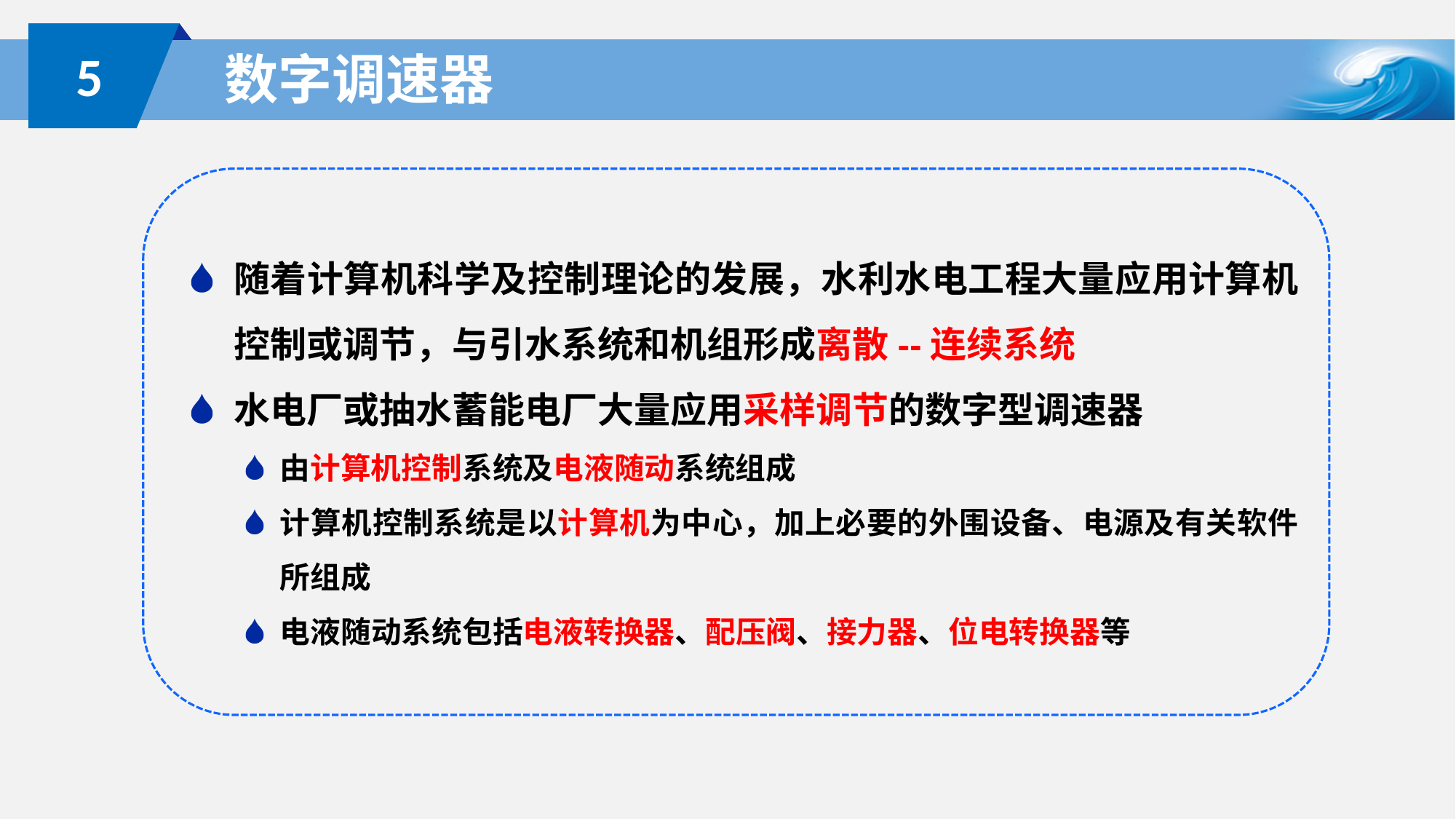

5
# 数字调速器
随着计算机科学及控制理论的发展，水利水电工程大量应用计算机控制或调节，与引水系统和机组形成离散--连续系统
水电厂或抽水蓄能电厂大量应用采样调节的数字型调速器
由计算机控制系统及电液随动系统组成
计算机控制系统是以计算机为中心，加上必要的外围设备、电源及有关软件所组成
电液随动系统包括电液转换器、配压阀、接力器、位电转换器等